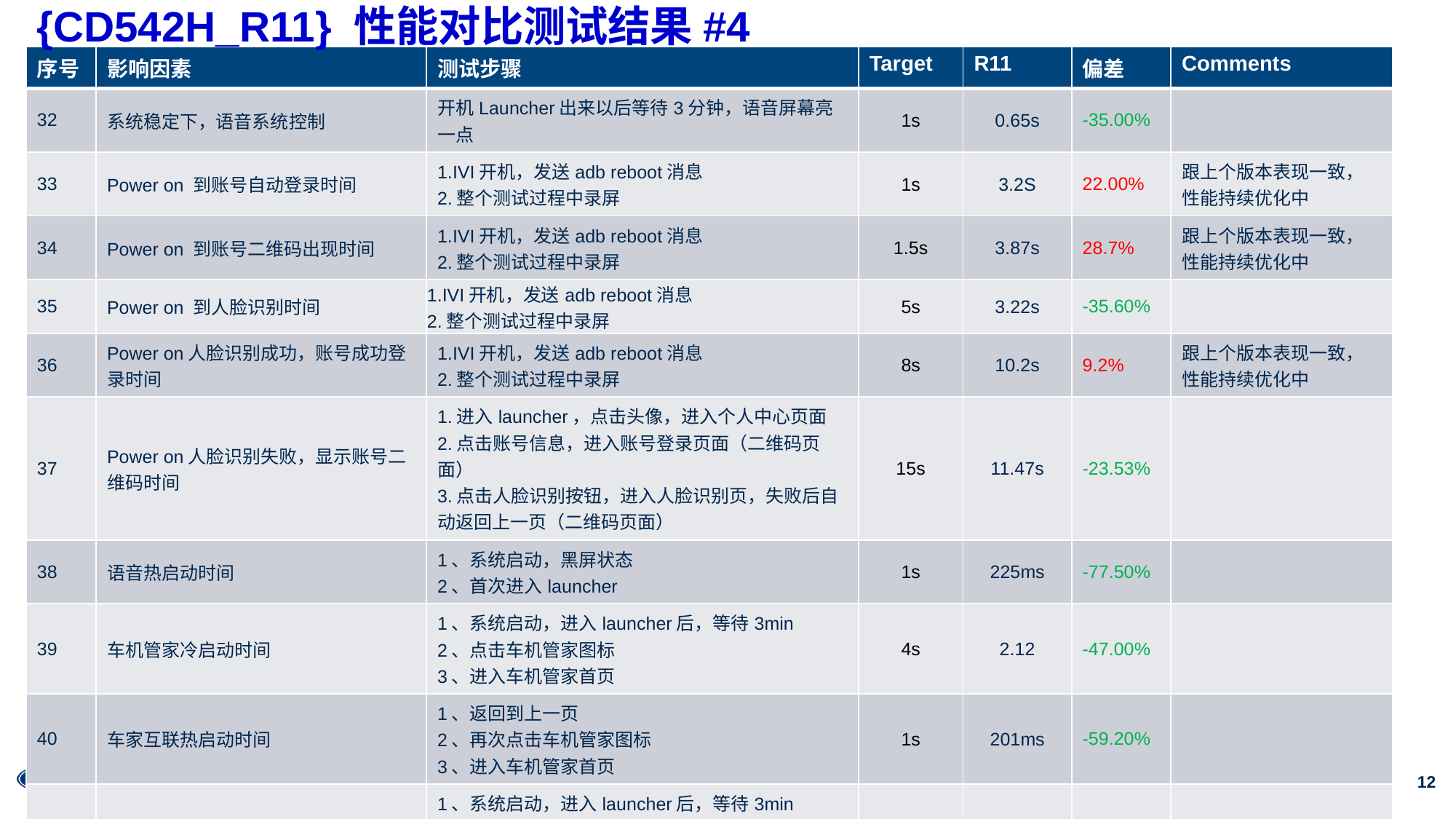

# {CD542H_R11} 性能对比测试结果#4
| 序号 | 影响因素 | 测试步骤 | Target | R11 | 偏差 | Comments |
| --- | --- | --- | --- | --- | --- | --- |
| 32 | 系统稳定下，语音系统控制 | 开机Launcher出来以后等待3分钟，语音屏幕亮一点 | 1s | 0.65s | -35.00% |  |
| 33 | Power on 到账号自动登录时间 | 1.IVI开机，发送adb reboot消息 2.整个测试过程中录屏 | 1s | 3.2S | 22.00% | 跟上个版本表现一致，性能持续优化中 |
| 34 | Power on 到账号二维码出现时间 | 1.IVI开机，发送adb reboot消息 2.整个测试过程中录屏 | 1.5s | 3.87s | 28.7% | 跟上个版本表现一致，性能持续优化中 |
| 35 | Power on 到人脸识别时间 | 1.IVI开机，发送adb reboot消息 2.整个测试过程中录屏 | 5s | 3.22s | -35.60% |  |
| 36 | Power on人脸识别成功，账号成功登录时间 | 1.IVI开机，发送adb reboot消息 2.整个测试过程中录屏 | 8s | 10.2s | 9.2% | 跟上个版本表现一致，性能持续优化中 |
| 37 | Power on人脸识别失败，显示账号二维码时间 | 1.进入launcher，点击头像，进入个人中心页面 2.点击账号信息，进入账号登录页面（二维码页面） 3.点击人脸识别按钮，进入人脸识别页，失败后自动返回上一页（二维码页面） | 15s | 11.47s | -23.53% |  |
| 38 | 语音热启动时间 | 1、系统启动，黑屏状态 2、首次进入launcher | 1s | 225ms | -77.50% |  |
| 39 | 车机管家冷启动时间 | 1、系统启动，进入launcher后，等待3min 2、点击车机管家图标 3、进入车机管家首页 | 4s | 2.12 | -47.00% |  |
| 40 | 车家互联热启动时间 | 1、返回到上一页 2、再次点击车机管家图标 3、进入车机管家首页 | 1s | 201ms | -59.20% |  |
| 41 | 随心拍冷启动时间 | 1、系统启动，进入launcher后，等待3min 2、点击随心拍图标 3、进入随心拍首页 | 4s | 1.44s | -64.00% |  |
| 42 | 随心拍热启动时间 | 1、返回到上一页 2、再次点击随心拍图标 3、进入随心拍首页 | 1s | 577ms | -42.30% |  |